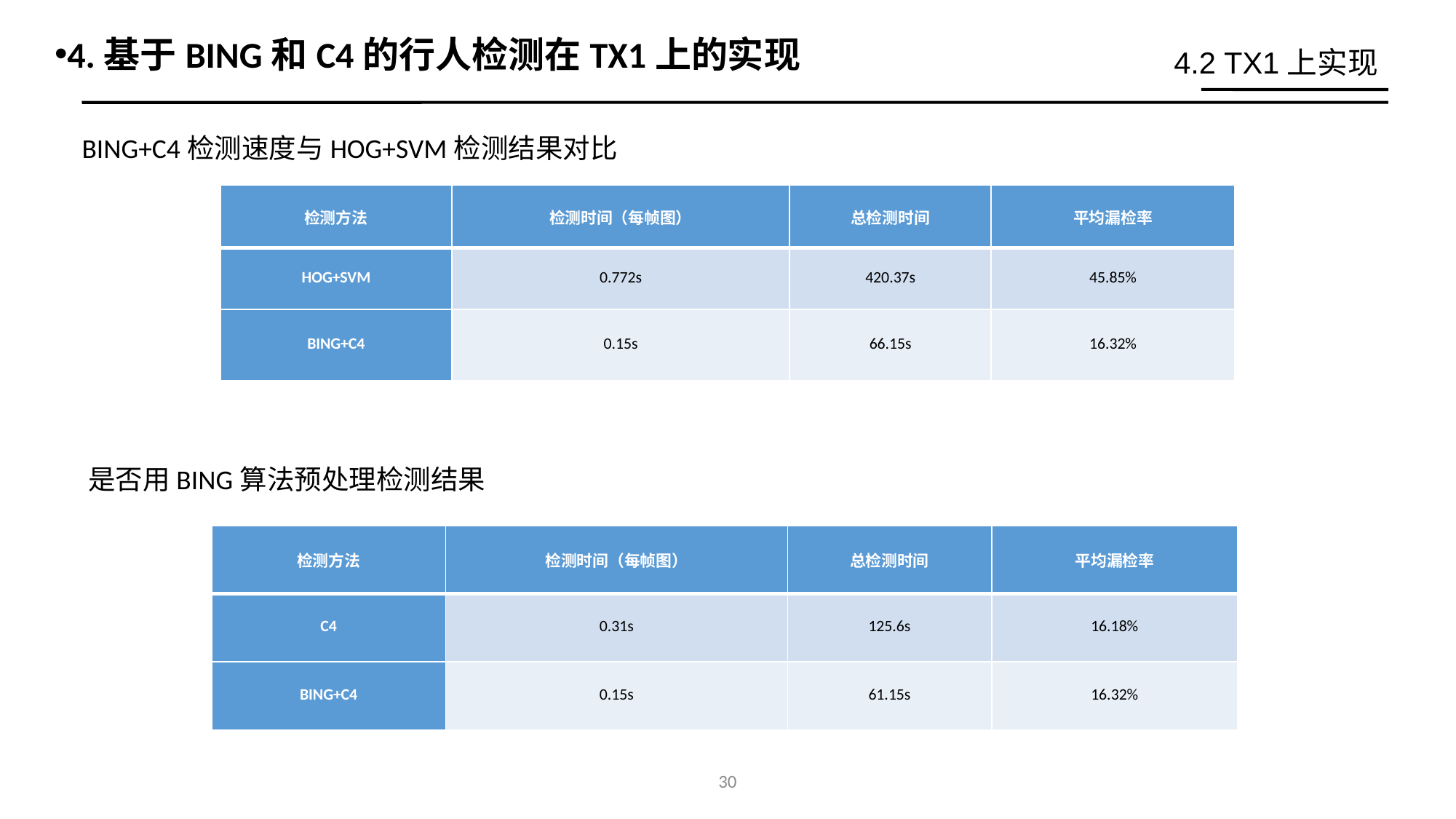

4.基于BING和C4的行人检测在TX1上的实现
4.2 TX1上实现

     BING+C4检测速度与HOG+SVM检测结果对比
| 检测方法 | 检测时间（每帧图） | 总检测时间 | 平均漏检率 |
| --- | --- | --- | --- |
| HOG+SVM | 0.772s | 420.37s | 45.85% |
| BING+C4 | 0.15s | 66.15s | 16.32% |
是否用BING算法预处理检测结果
| 检测方法 | 检测时间（每帧图） | 总检测时间 | 平均漏检率 |
| --- | --- | --- | --- |
| C4 | 0.31s | 125.6s | 16.18% |
| BING+C4 | 0.15s | 61.15s | 16.32% |
30